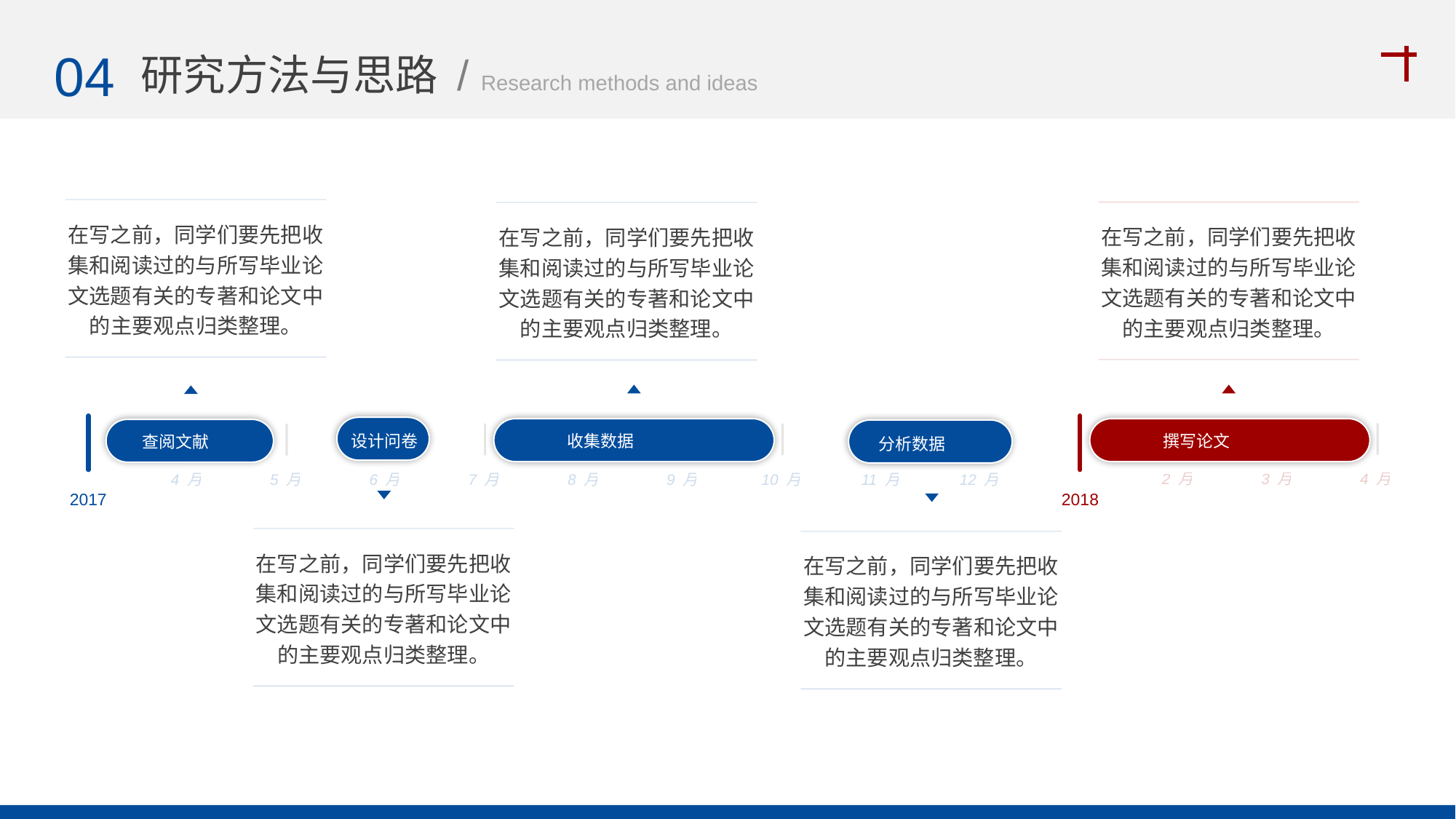

04
研究方法与思路 /
Research methods and ideas
在写之前，同学们要先把收集和阅读过的与所写毕业论文选题有关的专著和论文中的主要观点归类整理。
在写之前，同学们要先把收集和阅读过的与所写毕业论文选题有关的专著和论文中的主要观点归类整理。
在写之前，同学们要先把收集和阅读过的与所写毕业论文选题有关的专著和论文中的主要观点归类整理。

设计问卷
收集数据
撰写论文
查阅文献
分析数据
4 月
2 月
3 月
4 月
5 月
6 月
7 月
8 月
9 月
12 月
10 月
11 月
2017
2018

在写之前，同学们要先把收集和阅读过的与所写毕业论文选题有关的专著和论文中的主要观点归类整理。
在写之前，同学们要先把收集和阅读过的与所写毕业论文选题有关的专著和论文中的主要观点归类整理。